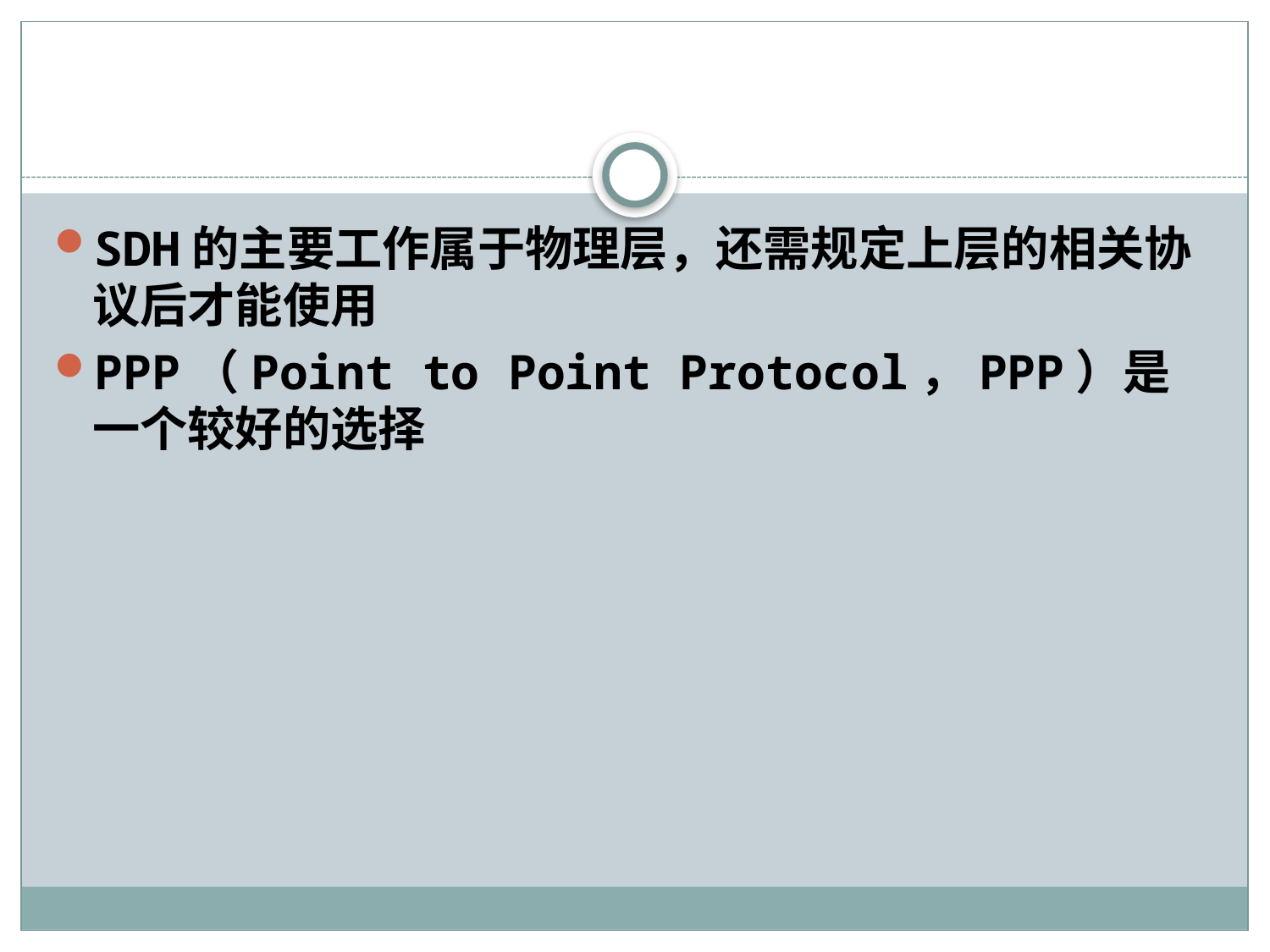

#
SDH的主要工作属于物理层，还需规定上层的相关协议后才能使用
PPP（Point to Point Protocol，PPP）是一个较好的选择